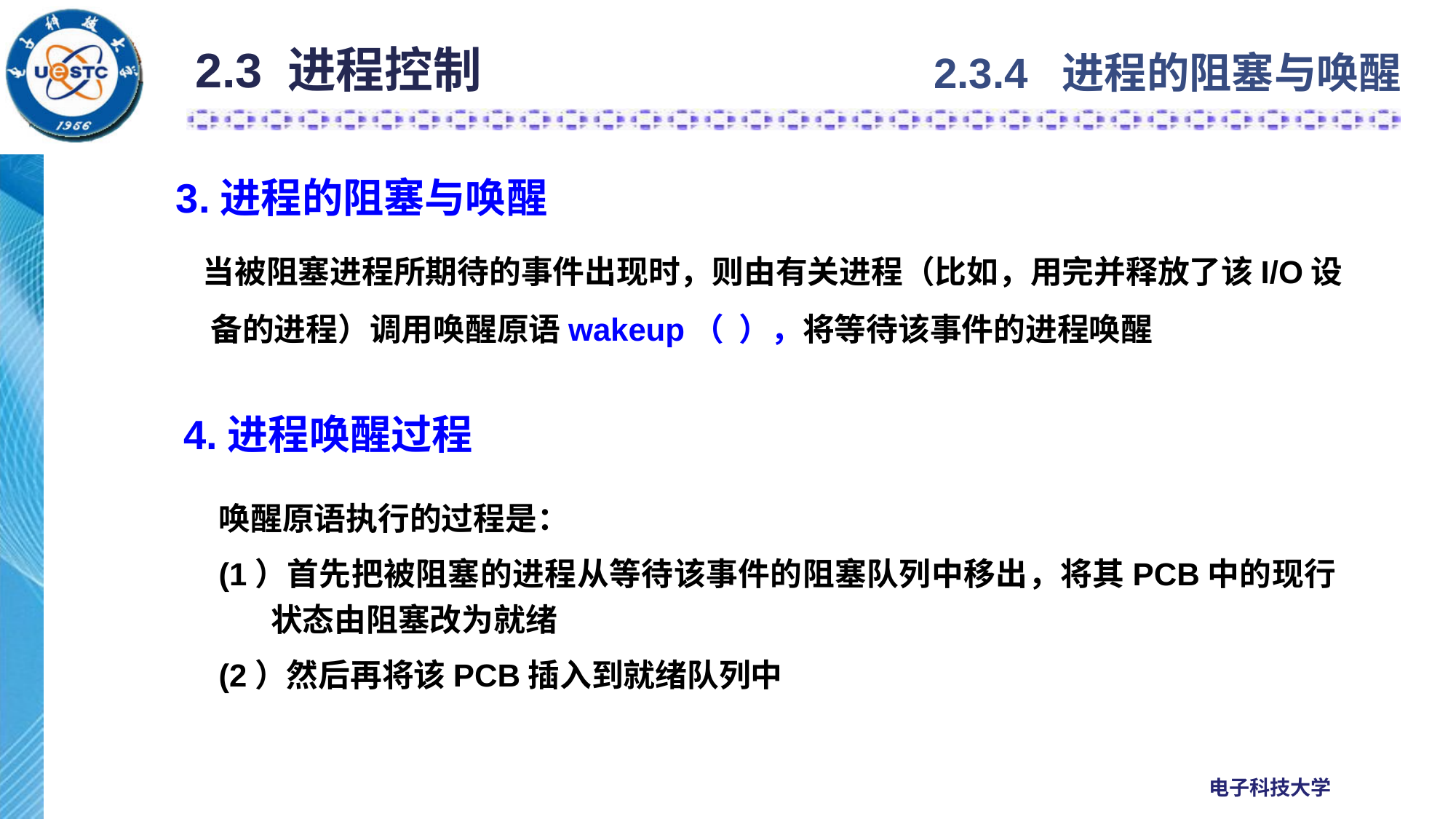

2.3 进程控制
2.3.4  进程的阻塞与唤醒
3.进程的阻塞与唤醒

     当被阻塞进程所期待的事件出现时，则由有关进程（比如，用完并释放了该I/O设备的进程）调用唤醒原语wakeup（  ），将等待该事件的进程唤醒
4.进程唤醒过程

唤醒原语执行的过程是：
(1）首先把被阻塞的进程从等待该事件的阻塞队列中移出，将其PCB中的现行状态由阻塞改为就绪
(2）然后再将该PCB插入到就绪队列中